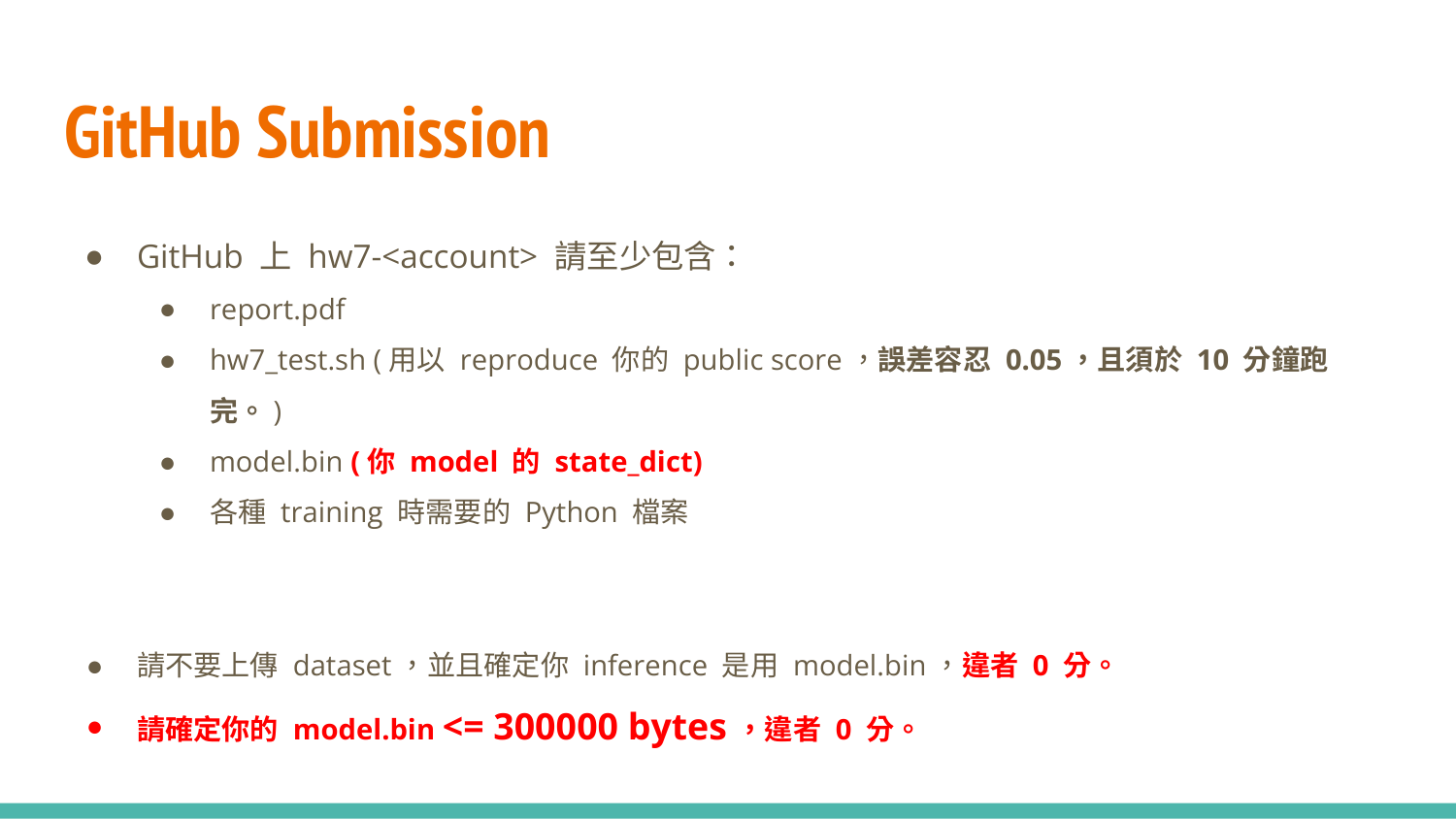

# GitHub Submission
GitHub 上 hw7-<account> 請至少包含：
report.pdf
hw7_test.sh (用以 reproduce 你的 public score，誤差容忍 0.05，且須於 10 分鐘跑完。)
model.bin (你 model 的 state_dict)
各種 training 時需要的 Python 檔案

請不要上傳 dataset，並且確定你 inference 是用 model.bin，違者 0 分。
請確定你的 model.bin <= 300000 bytes，違者 0 分。